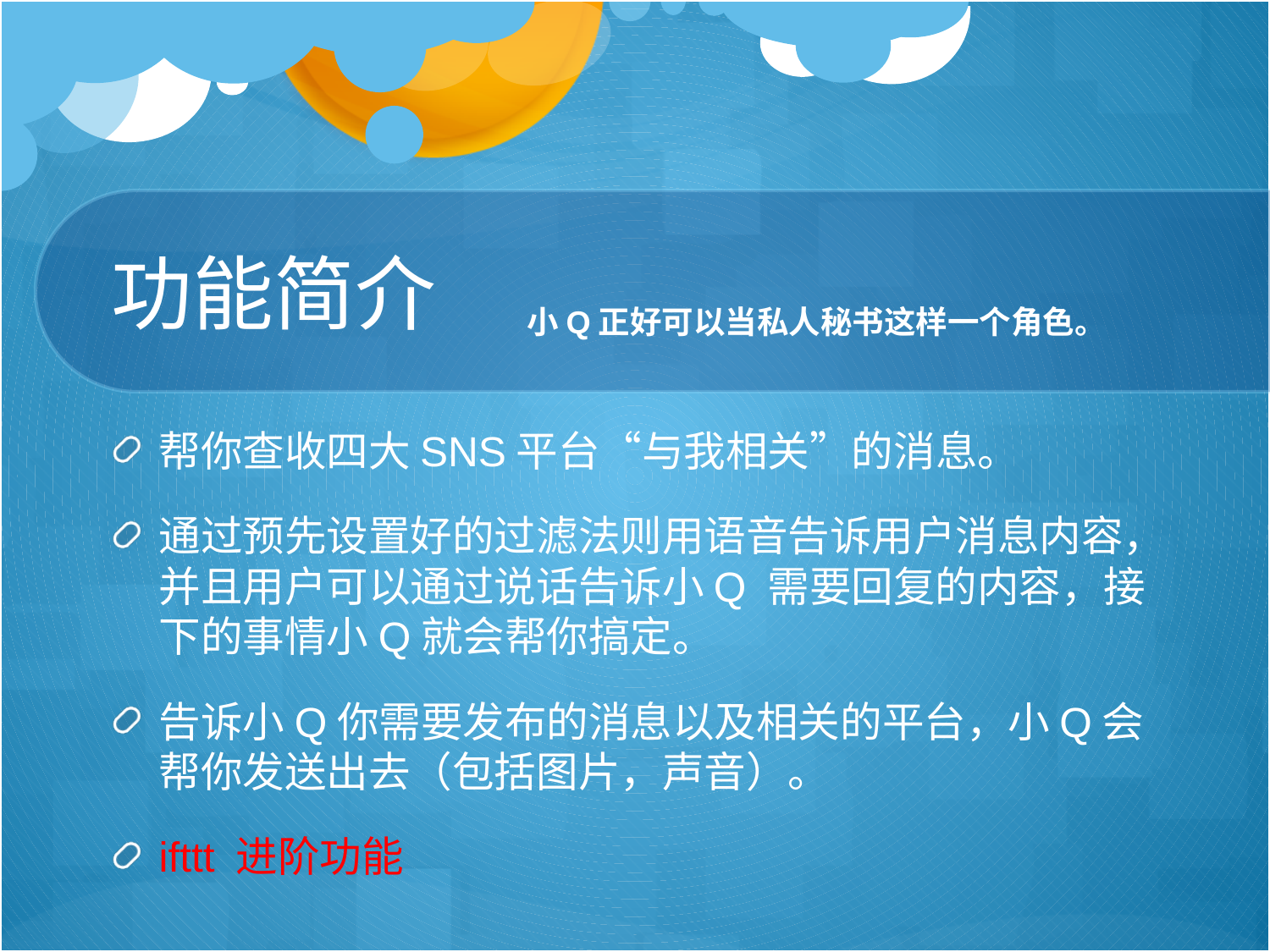

# 功能简介
小Q正好可以当私人秘书这样一个角色。
帮你查收四大SNS平台“与我相关”的消息。
通过预先设置好的过滤法则用语音告诉用户消息内容，并且用户可以通过说话告诉小Q 需要回复的内容，接下的事情小Q就会帮你搞定。
告诉小Q你需要发布的消息以及相关的平台，小Q会帮你发送出去（包括图片，声音）。
ifttt 进阶功能